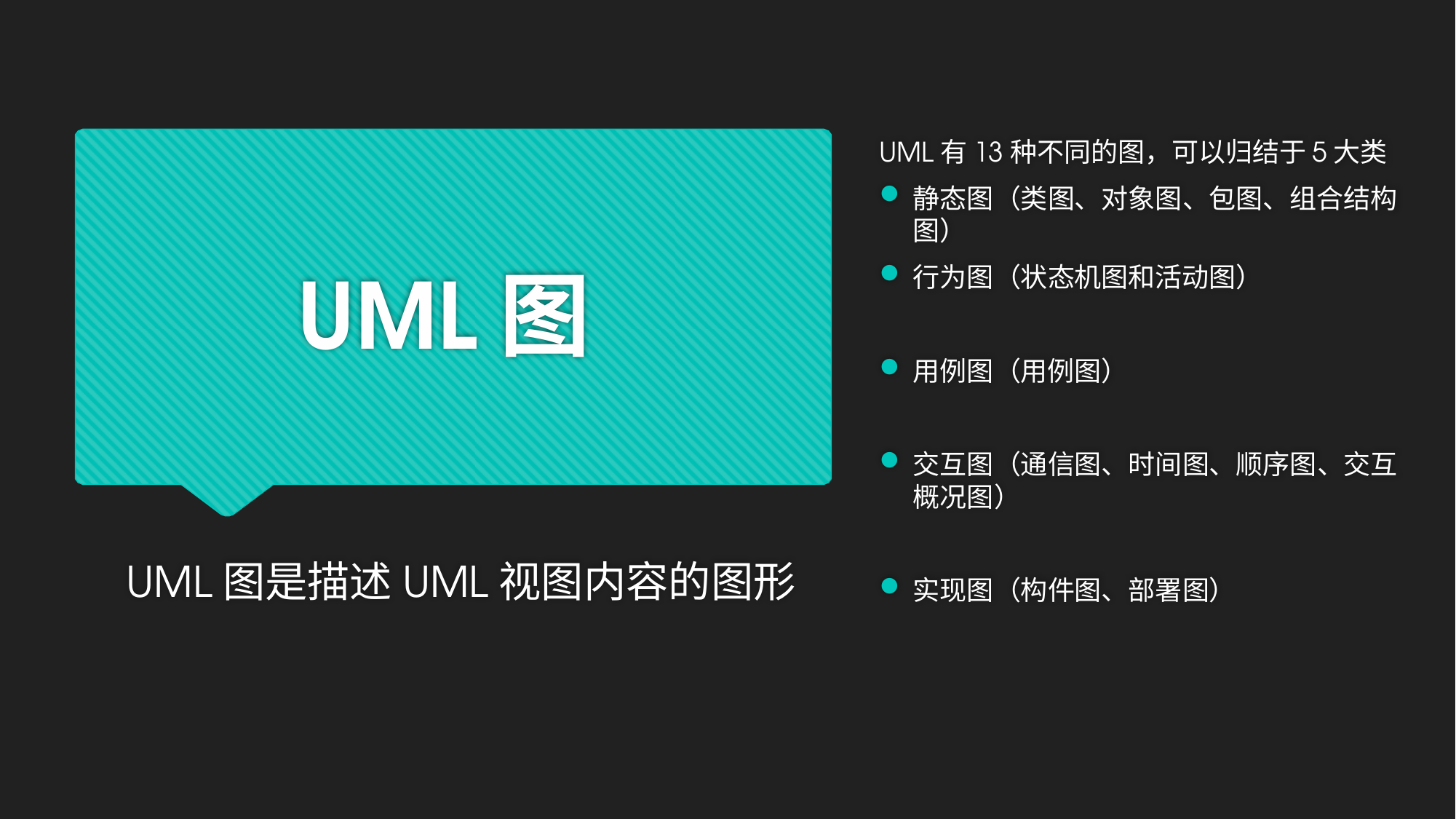

# UML图
UML有13种不同的图，可以归结于5大类
静态图（类图、对象图、包图、组合结构图）
行为图（状态机图和活动图）

用例图（用例图）

交互图（通信图、时间图、顺序图、交互概况图）

实现图（构件图、部署图）
UML图是描述UML视图内容的图形